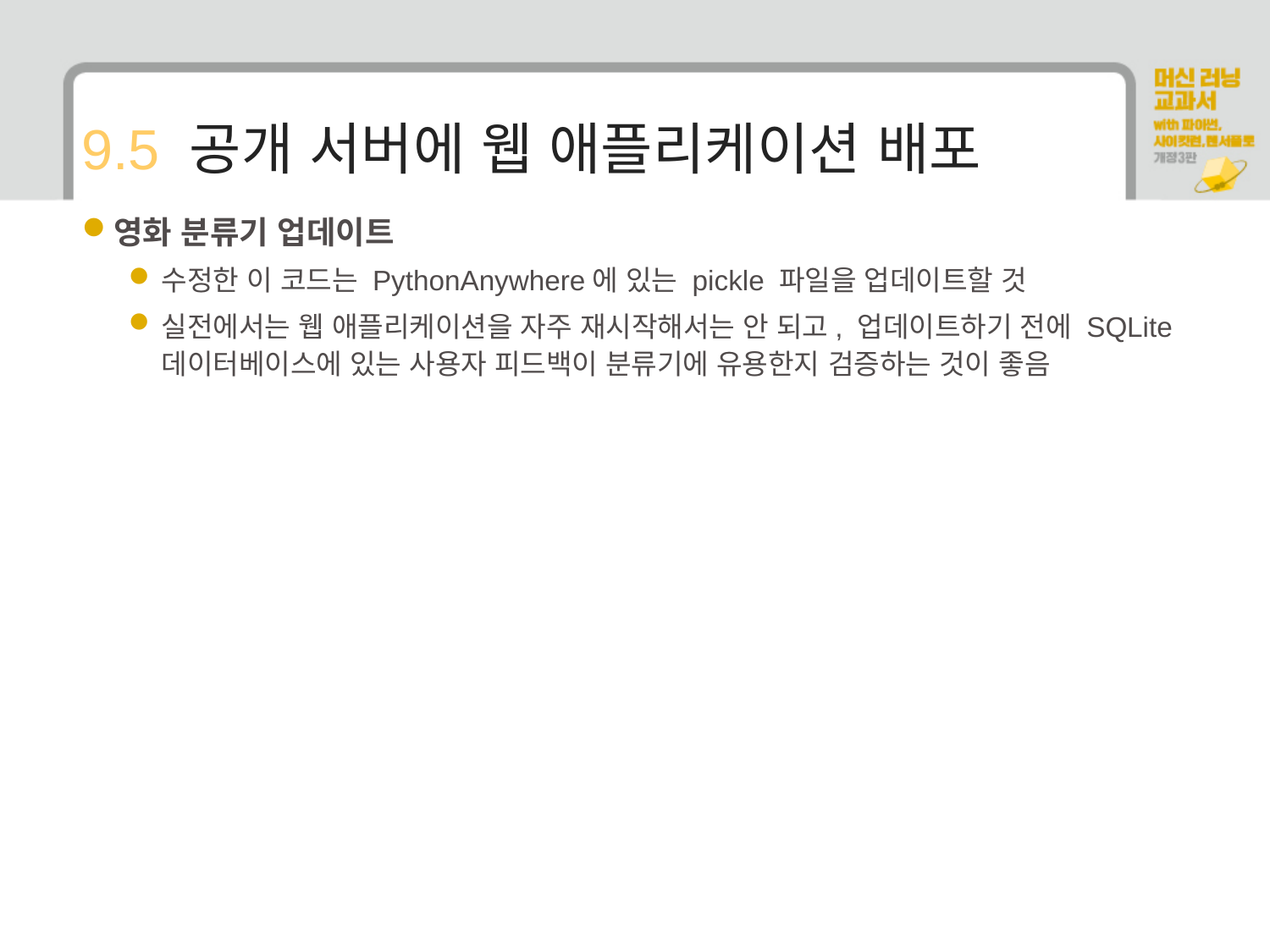

# 9.5 공개 서버에 웹 애플리케이션 배포
영화 분류기 업데이트
수정한 이 코드는 PythonAnywhere에 있는 pickle 파일을 업데이트할 것
실전에서는 웹 애플리케이션을 자주 재시작해서는 안 되고, 업데이트하기 전에 SQLite 데이터베이스에 있는 사용자 피드백이 분류기에 유용한지 검증하는 것이 좋음